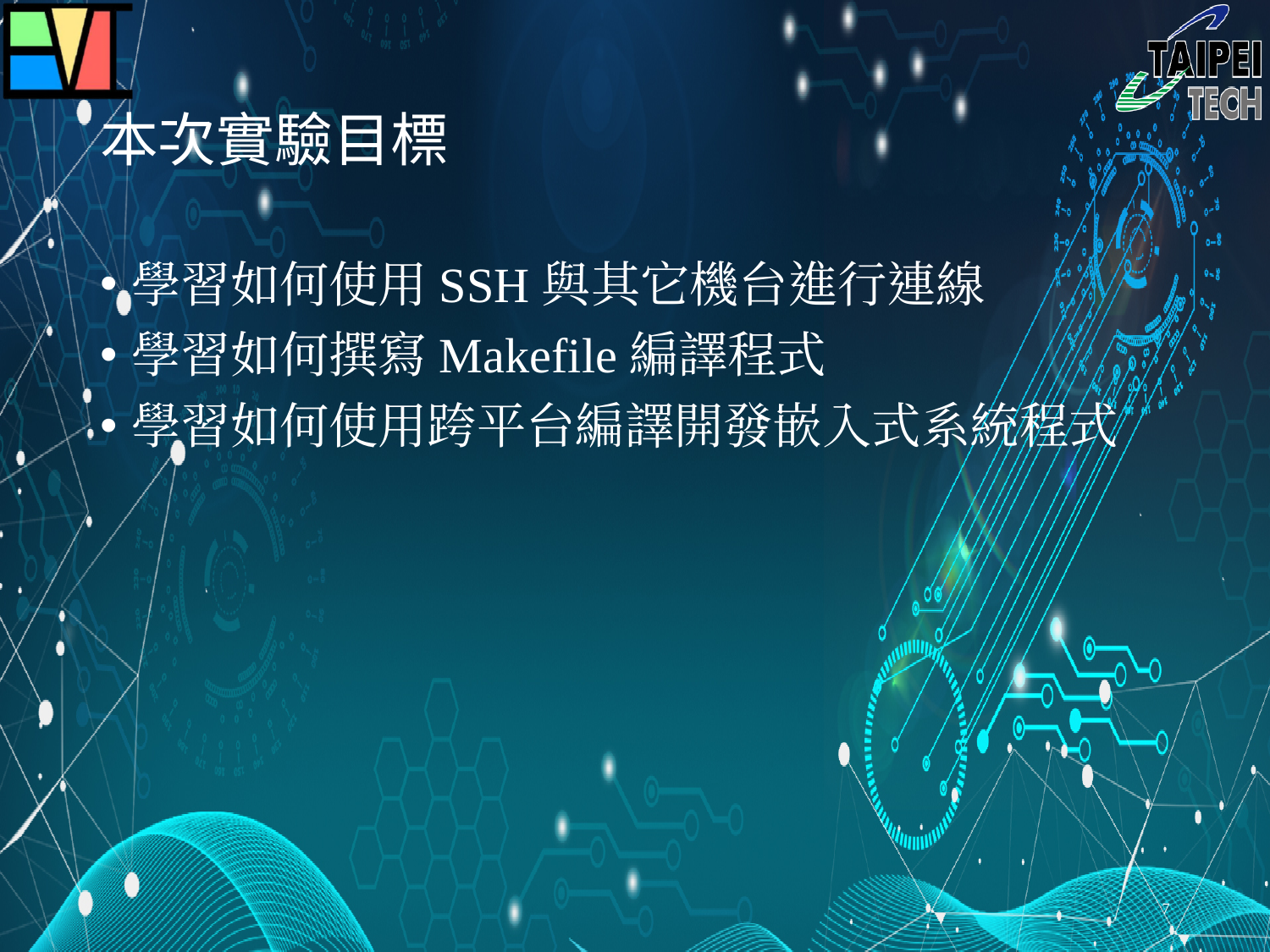

# 本次實驗目標
學習如何使用SSH與其它機台進行連線
學習如何撰寫Makefile編譯程式
學習如何使用跨平台編譯開發嵌入式系統程式

7